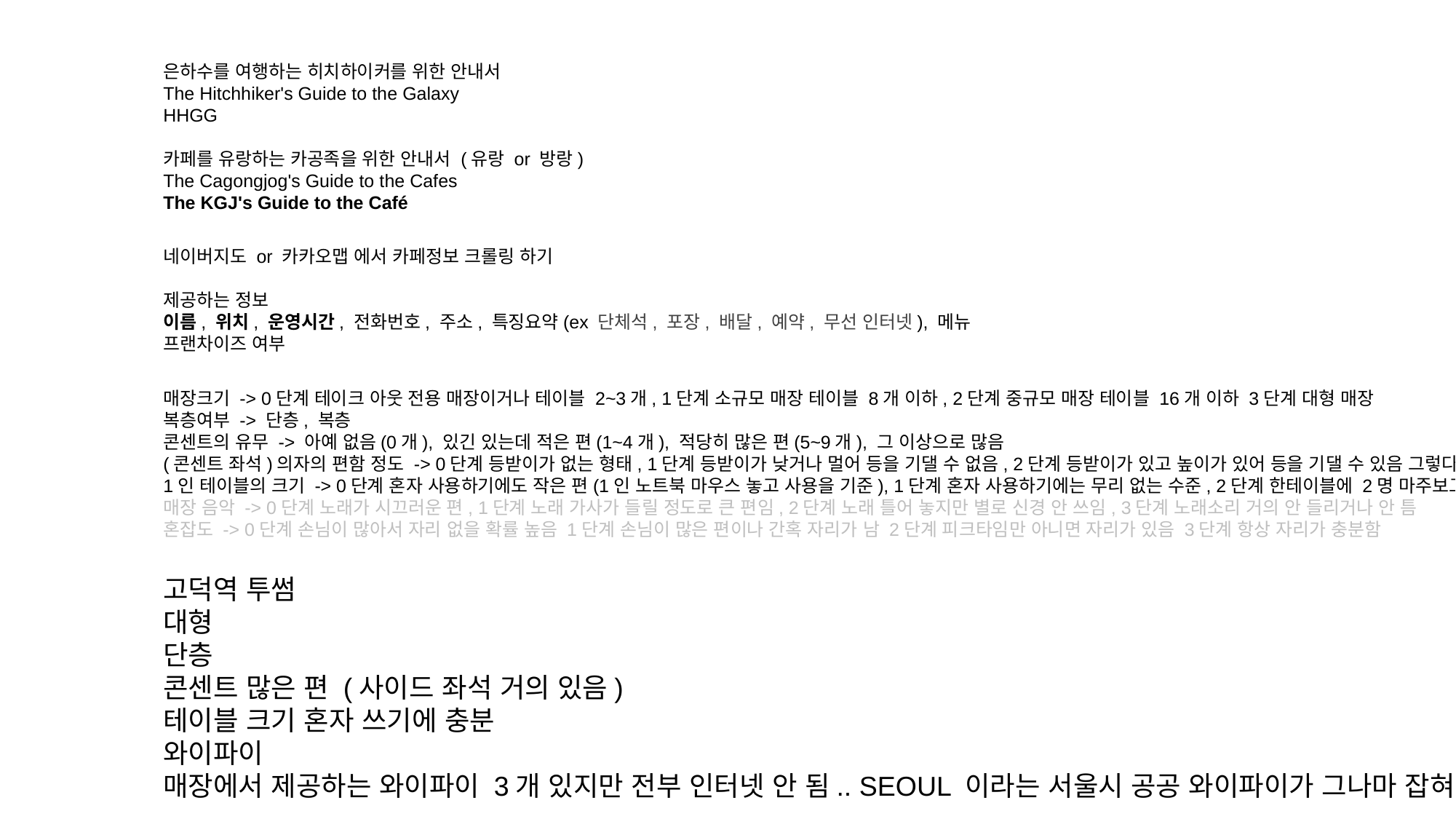

은하수를 여행하는 히치하이커를 위한 안내서
The Hitchhiker's Guide to the Galaxy
HHGG

카페를 유랑하는 카공족을 위한 안내서 (유랑 or 방랑)
The Cagongjog's Guide to the Cafes
The KGJ's Guide to the Café

네이버지도 or 카카오맵 에서 카페정보 크롤링 하기

제공하는 정보
이름, 위치, 운영시간, 전화번호, 주소, 특징요약(ex 단체석, 포장, 배달, 예약, 무선 인터넷), 메뉴
프랜차이즈 여부

매장크기 -> 0단계 테이크 아웃 전용 매장이거나 테이블 2~3개, 1단계 소규모 매장 테이블 8개 이하, 2단계 중규모 매장 테이블 16개 이하 3단계 대형 매장
복층여부 -> 단층, 복층
콘센트의 유무 -> 아예 없음(0개), 있긴 있는데 적은 편(1~4개), 적당히 많은 편(5~9개), 그 이상으로 많음
(콘센트 좌석)의자의 편함 정도 -> 0단계 등받이가 없는 형태, 1단계 등받이가 낮거나 멀어 등을 기댈 수 없음, 2단계 등받이가 있고 높이가 있어 등을 기댈 수 있음 그렇다고 완전 편하진 않음(쿠션감이 부족하던지 본인 체형에 안 맞았다든지 등등), 3단계 등받이와 쿠션이 푹신해서 오래 앉아 있는데 전혀 문제가 없음
1인 테이블의 크기 -> 0단계 혼자 사용하기에도 작은 편(1인 노트북 마우스 놓고 사용을 기준), 1단계 혼자 사용하기에는 무리 없는 수준, 2단계 한테이블에 2명 마주보고 노트북 사용가능, 3단계 테이블 완전 큼
매장 음악 -> 0단계 노래가 시끄러운 편, 1단계 노래 가사가 들릴 정도로 큰 편임, 2단계 노래 틀어 놓지만 별로 신경 안 쓰임, 3단계 노래소리 거의 안 들리거나 안 틈
혼잡도 -> 0단계 손님이 많아서 자리 없을 확률 높음 1단계 손님이 많은 편이나 간혹 자리가 남 2단계 피크타임만 아니면 자리가 있음 3단계 항상 자리가 충분함

고덕역 투썸
대형
단층
콘센트 많은 편 (사이드 좌석 거의 있음)
테이블 크기 혼자 쓰기에 충분
와이파이
매장에서 제공하는 와이파이 3개 있지만 전부 인터넷 안 됨.. SEOUL 이라는 서울시 공공 와이파이가 그나마 잡혀서 사용가능..